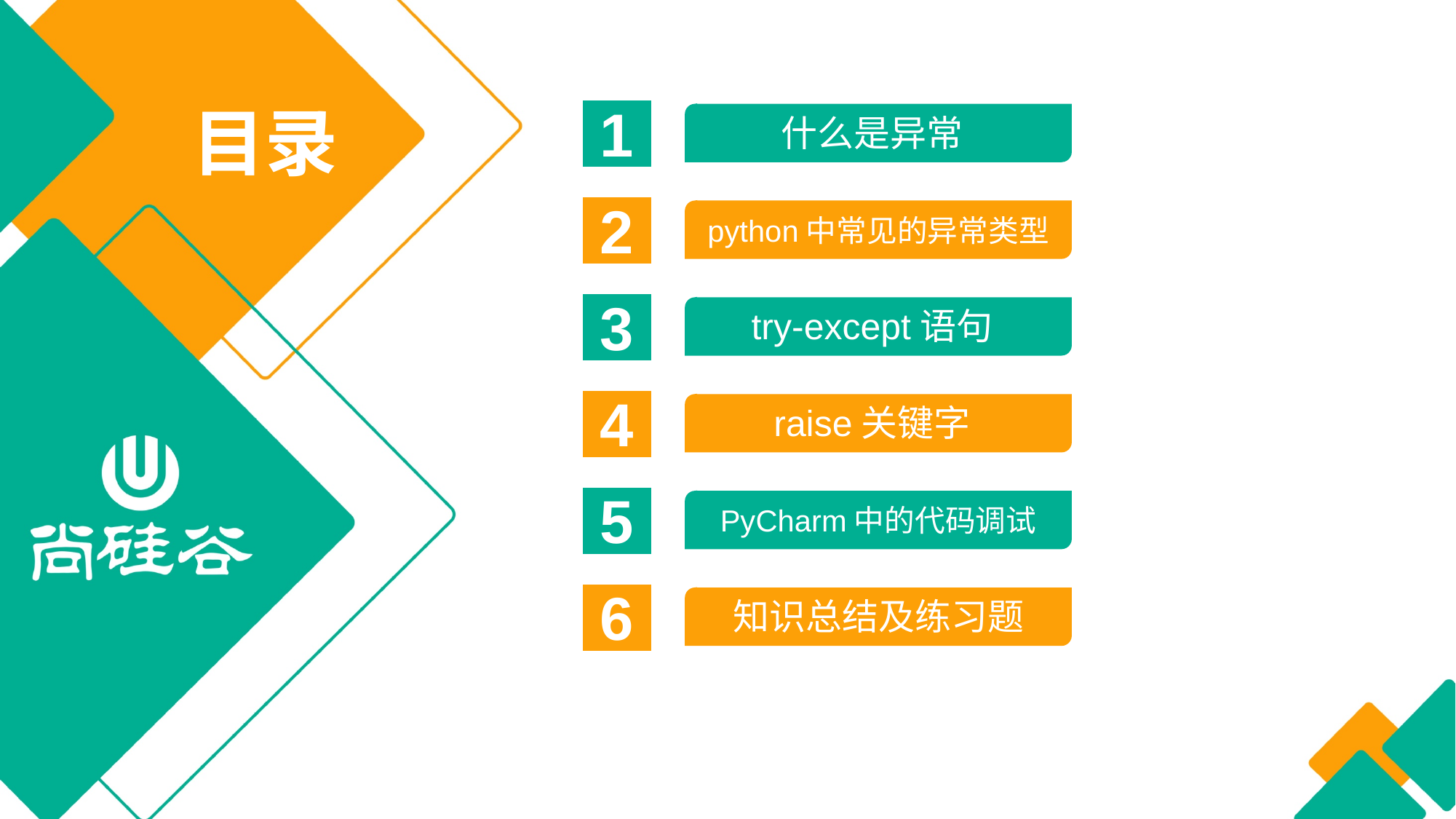

1

什么是异常
目录
2

python中常见的异常类型
3

try-except语句
4

raise关键字
5

PyCharm中的代码调试
6

知识总结及练习题